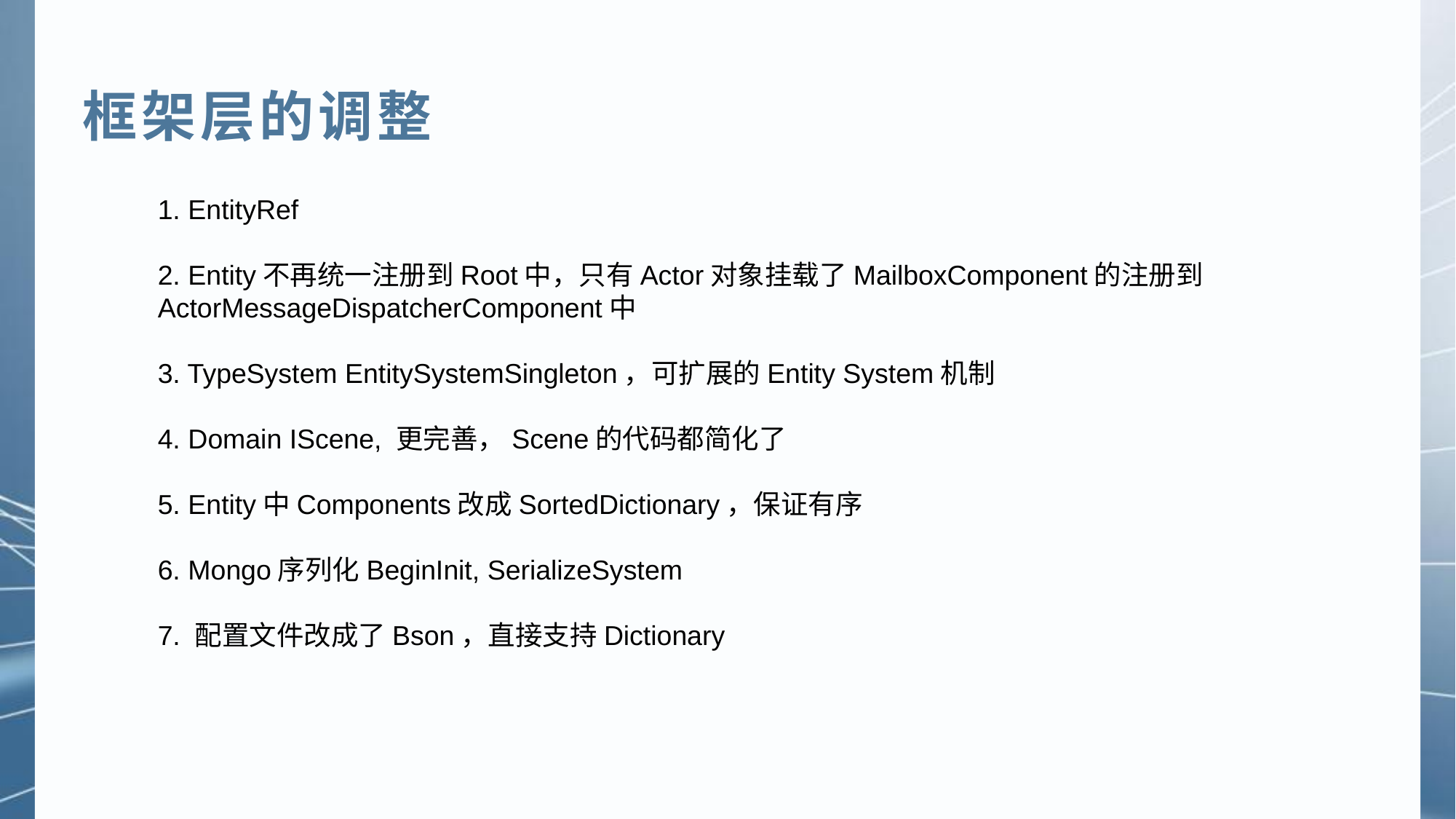

框架层的调整
1. EntityRef

2. Entity不再统一注册到Root中，只有Actor对象挂载了MailboxComponent的注册到ActorMessageDispatcherComponent中

3. TypeSystem EntitySystemSingleton，可扩展的Entity System机制

4. Domain IScene, 更完善，Scene的代码都简化了

5. Entity中Components改成SortedDictionary，保证有序

6. Mongo序列化BeginInit, SerializeSystem

7. 配置文件改成了Bson，直接支持Dictionary